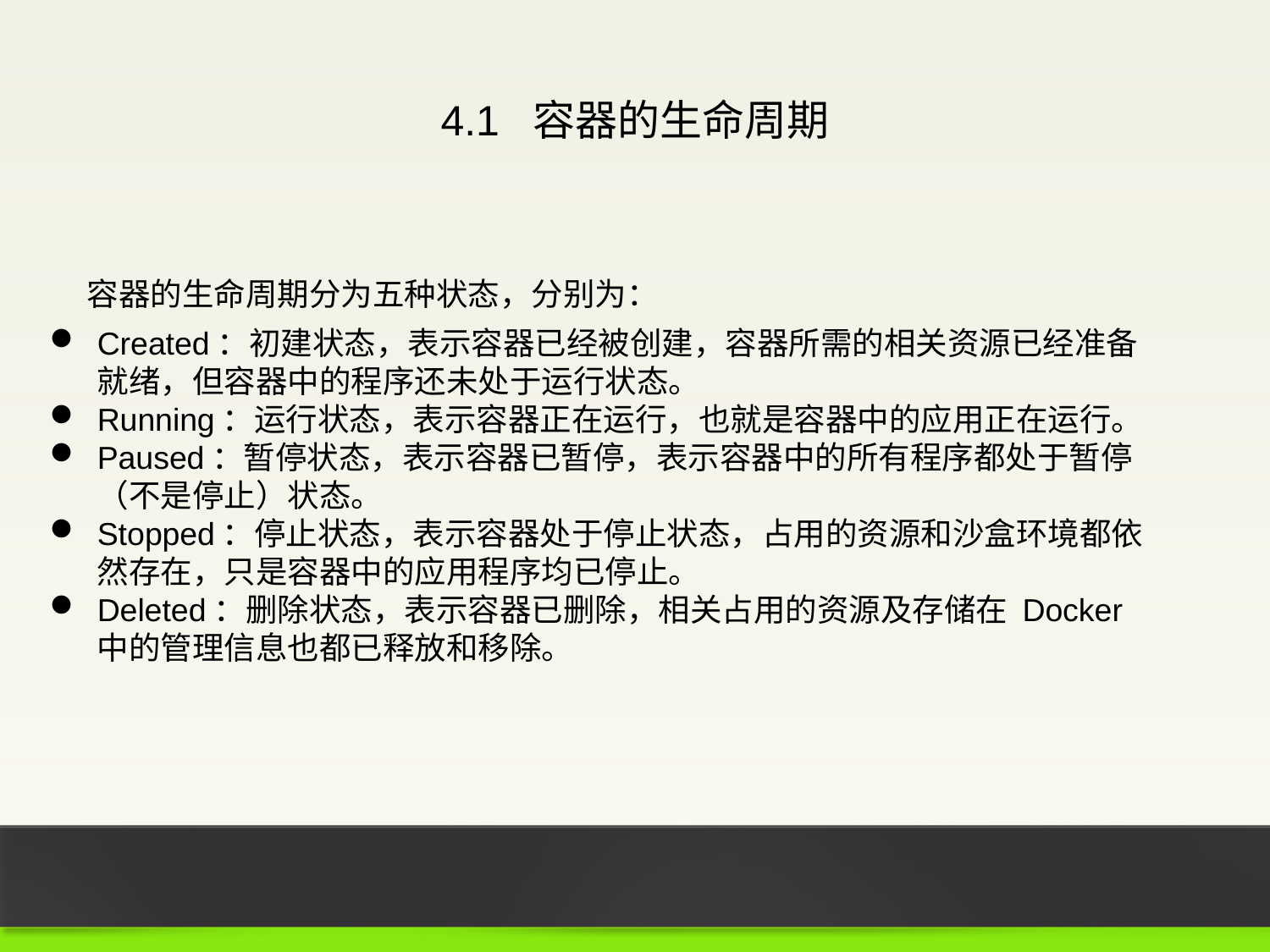

4.1  容器的生命周期
容器的生命周期分为五种状态，分别为：
Created：初建状态，表示容器已经被创建，容器所需的相关资源已经准备就绪，但容器中的程序还未处于运行状态。
Running：运行状态，表示容器正在运行，也就是容器中的应用正在运行。
Paused：暂停状态，表示容器已暂停，表示容器中的所有程序都处于暂停（不是停止）状态。
Stopped：停止状态，表示容器处于停止状态，占用的资源和沙盒环境都依然存在，只是容器中的应用程序均已停止。
Deleted：删除状态，表示容器已删除，相关占用的资源及存储在 Docker 中的管理信息也都已释放和移除。